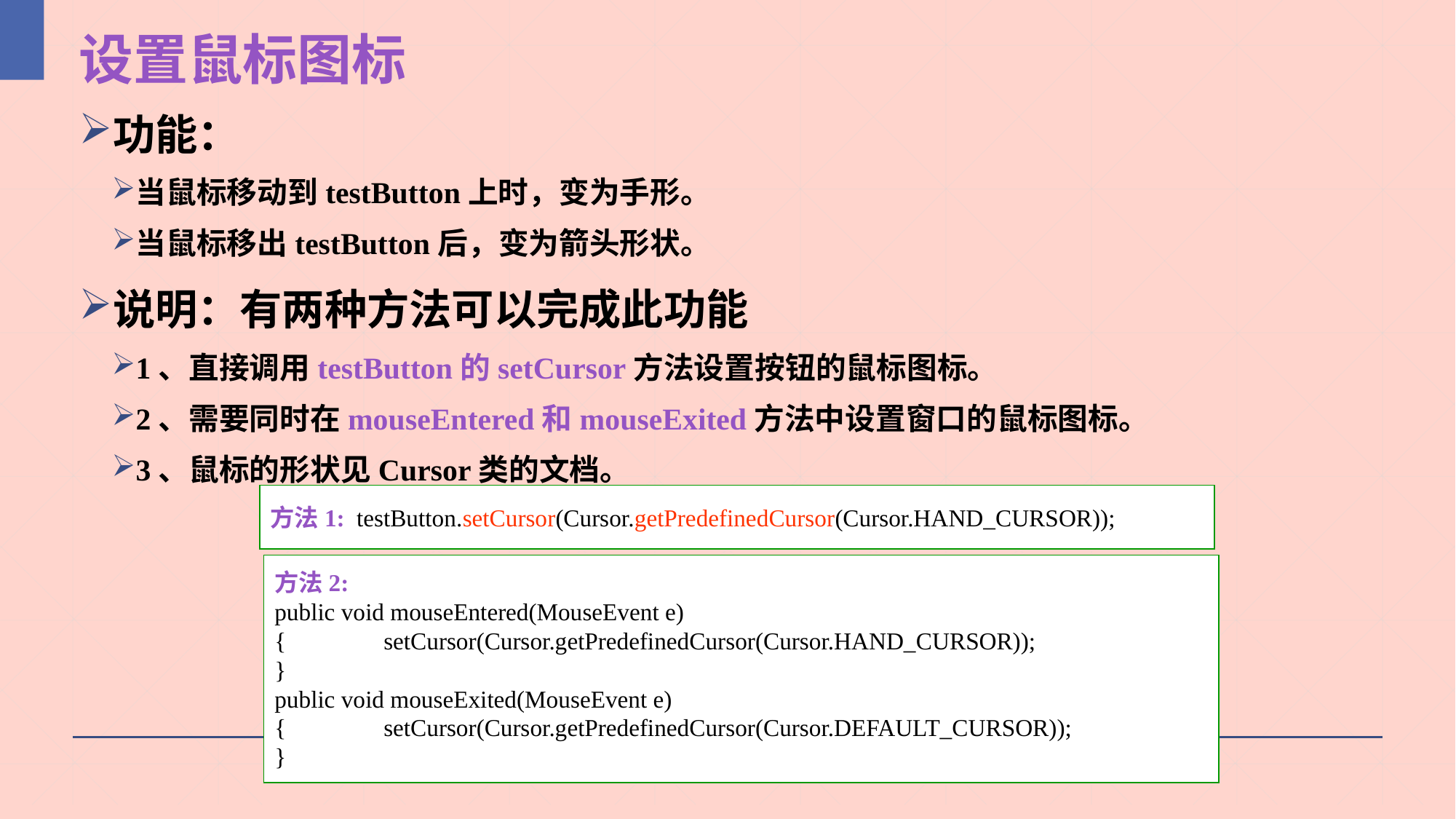

25
# 设置鼠标图标
功能：
当鼠标移动到testButton上时，变为手形。
当鼠标移出testButton后，变为箭头形状。
说明：有两种方法可以完成此功能
1、直接调用testButton的setCursor方法设置按钮的鼠标图标。
2、需要同时在mouseEntered和mouseExited方法中设置窗口的鼠标图标。
3、鼠标的形状见Cursor类的文档。
方法1:  testButton.setCursor(Cursor.getPredefinedCursor(Cursor.HAND_CURSOR));
方法2:
public void mouseEntered(MouseEvent e)
{	setCursor(Cursor.getPredefinedCursor(Cursor.HAND_CURSOR));
}
public void mouseExited(MouseEvent e)
{	setCursor(Cursor.getPredefinedCursor(Cursor.DEFAULT_CURSOR));
}